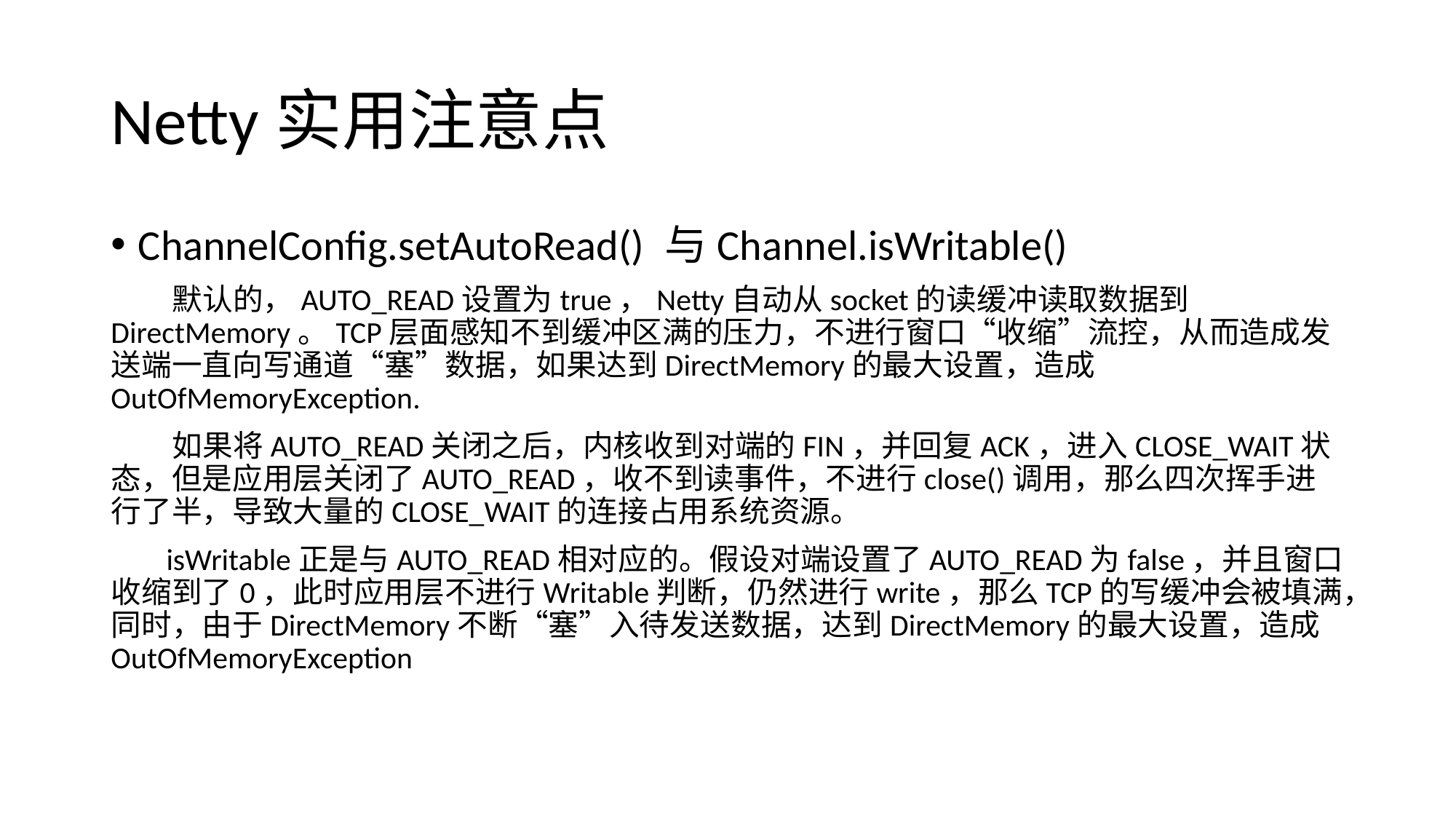

# Netty实用注意点
ChannelConfig.setAutoRead() 与Channel.isWritable()
        默认的，AUTO_READ设置为true，Netty自动从socket的读缓冲读取数据到DirectMemory。TCP层面感知不到缓冲区满的压力，不进行窗口“收缩”流控，从而造成发送端一直向写通道“塞”数据，如果达到DirectMemory的最大设置，造成OutOfMemoryException.
        如果将AUTO_READ关闭之后，内核收到对端的FIN，并回复ACK，进入CLOSE_WAIT状态，但是应用层关闭了AUTO_READ，收不到读事件，不进行close()调用，那么四次挥手进行了半，导致大量的CLOSE_WAIT的连接占用系统资源。
        isWritable正是与AUTO_READ相对应的。假设对端设置了AUTO_READ为false，并且窗口收缩到了0，此时应用层不进行Writable判断，仍然进行write，那么TCP的写缓冲会被填满，同时，由于DirectMemory不断“塞”入待发送数据，达到DirectMemory的最大设置，造成OutOfMemoryException